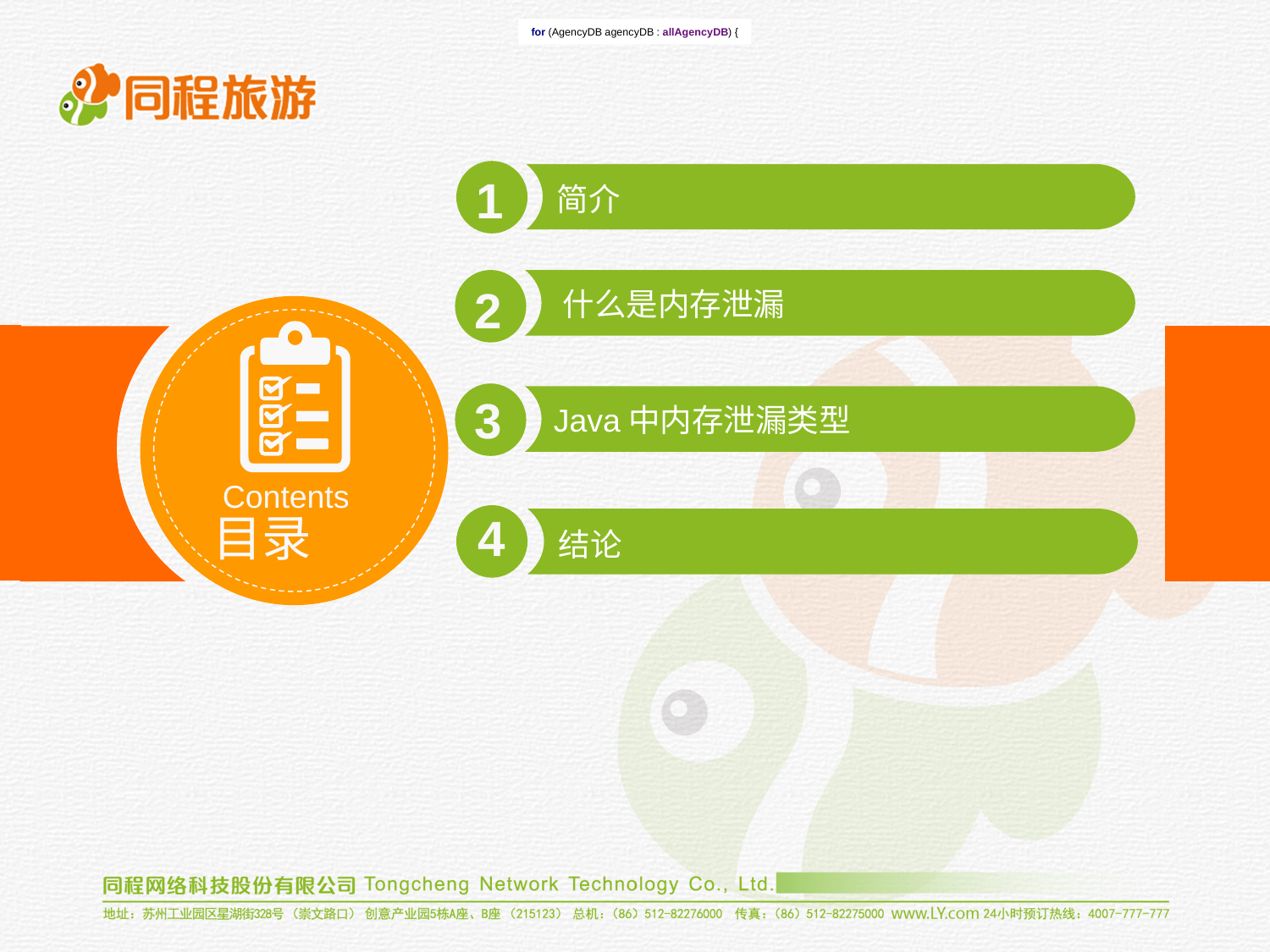

for (AgencyDB agencyDB : allAgencyDB) {

1

简介

2
什么是内存泄漏

3

Java中内存泄漏类型
Contents
4
4
4
目录

结论